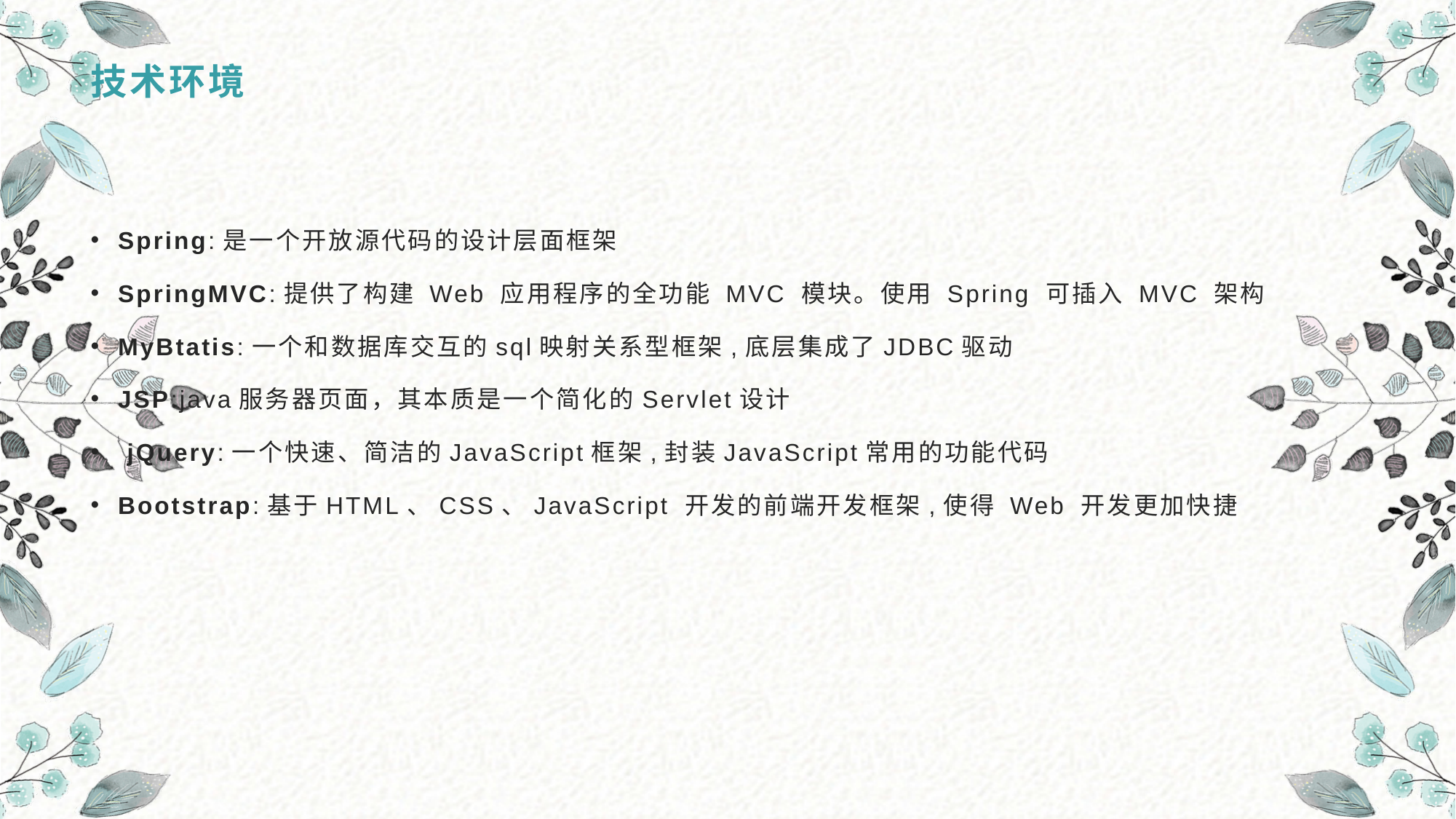

# 技术环境

Spring:是一个开放源代码的设计层面框架
SpringMVC:提供了构建 Web 应用程序的全功能 MVC 模块。使用 Spring 可插入 MVC 架构
MyBtatis:一个和数据库交互的sql映射关系型框架,底层集成了JDBC驱动
JSP:java服务器页面，其本质是一个简化的Servlet设计
 jQuery:一个快速、简洁的JavaScript框架,封装JavaScript常用的功能代码
Bootstrap:基于HTML、CSS、JavaScript 开发的前端开发框架,使得 Web 开发更加快捷